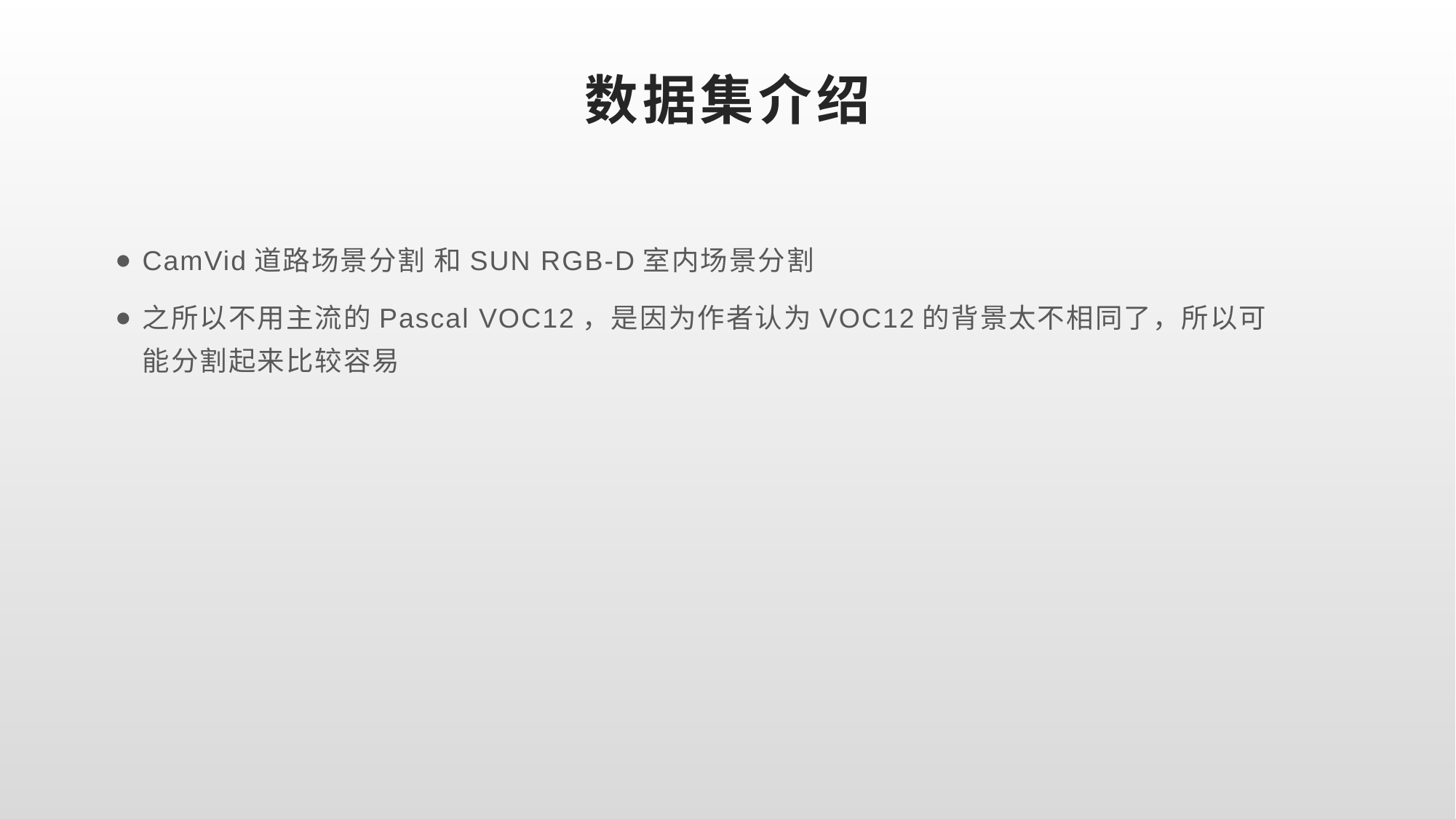

# 数据集介绍
CamVid道路场景分割 和SUN RGB-D室内场景分割
之所以不用主流的Pascal VOC12，是因为作者认为VOC12的背景太不相同了，所以可能分割起来比较容易